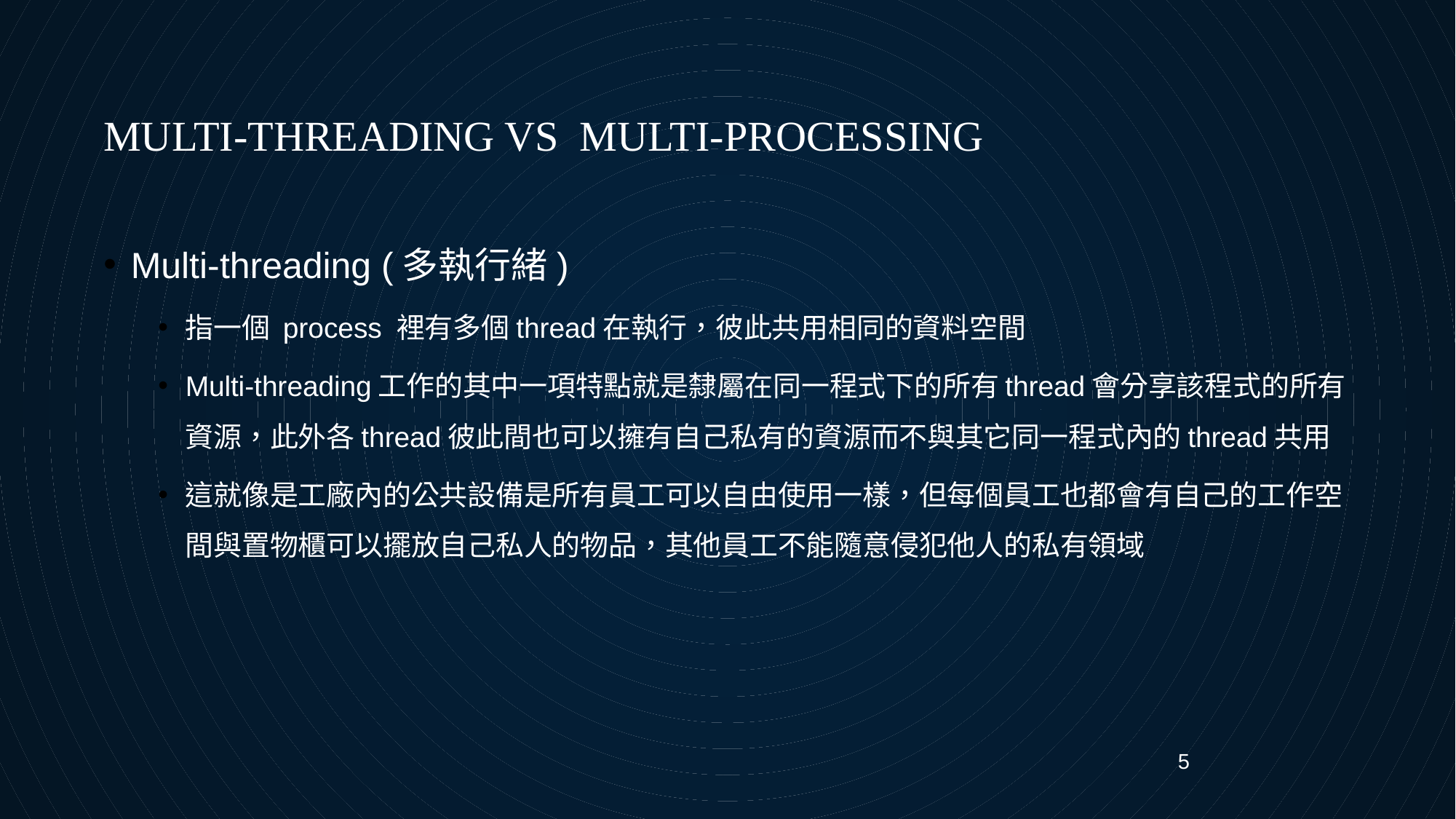

MULTI-THREADING VS  MULTI-PROCESSING
Multi-threading (多執行緒)
指一個 process 裡有多個thread在執行，彼此共用相同的資料空間
Multi-threading工作的其中一項特點就是隸屬在同一程式下的所有thread會分享該程式的所有資源，此外各thread彼此間也可以擁有自己私有的資源而不與其它同一程式內的thread共用
這就像是工廠內的公共設備是所有員工可以自由使用一樣，但每個員工也都會有自己的工作空間與置物櫃可以擺放自己私人的物品，其他員工不能隨意侵犯他人的私有領域
5